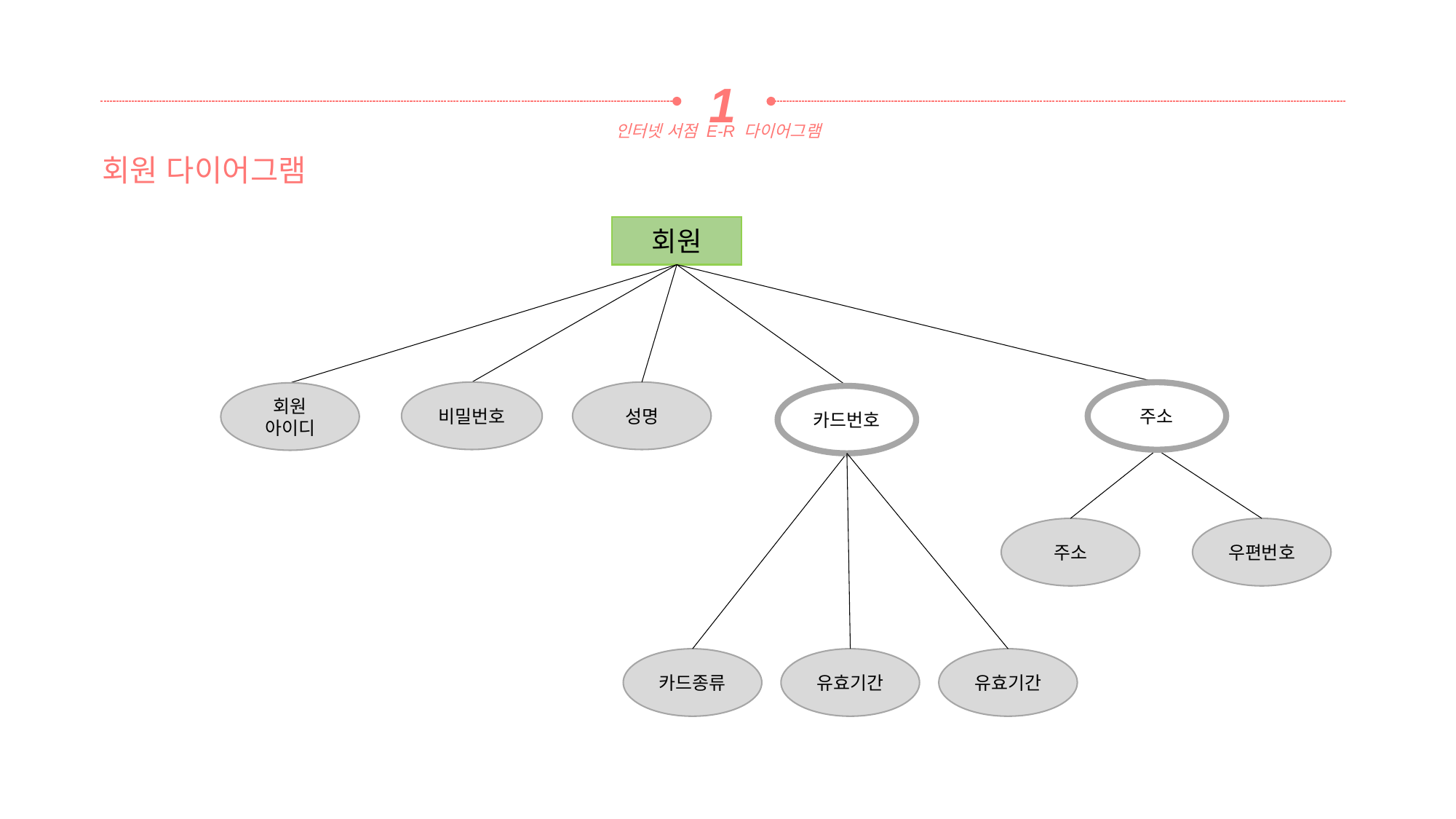

1
인터넷 서점 E-R 다이어그램
회원 다이어그램
회원
비밀번호
성명
주소
회원
아이디
카드번호
주소
우편번호
카드종류
유효기간
유효기간